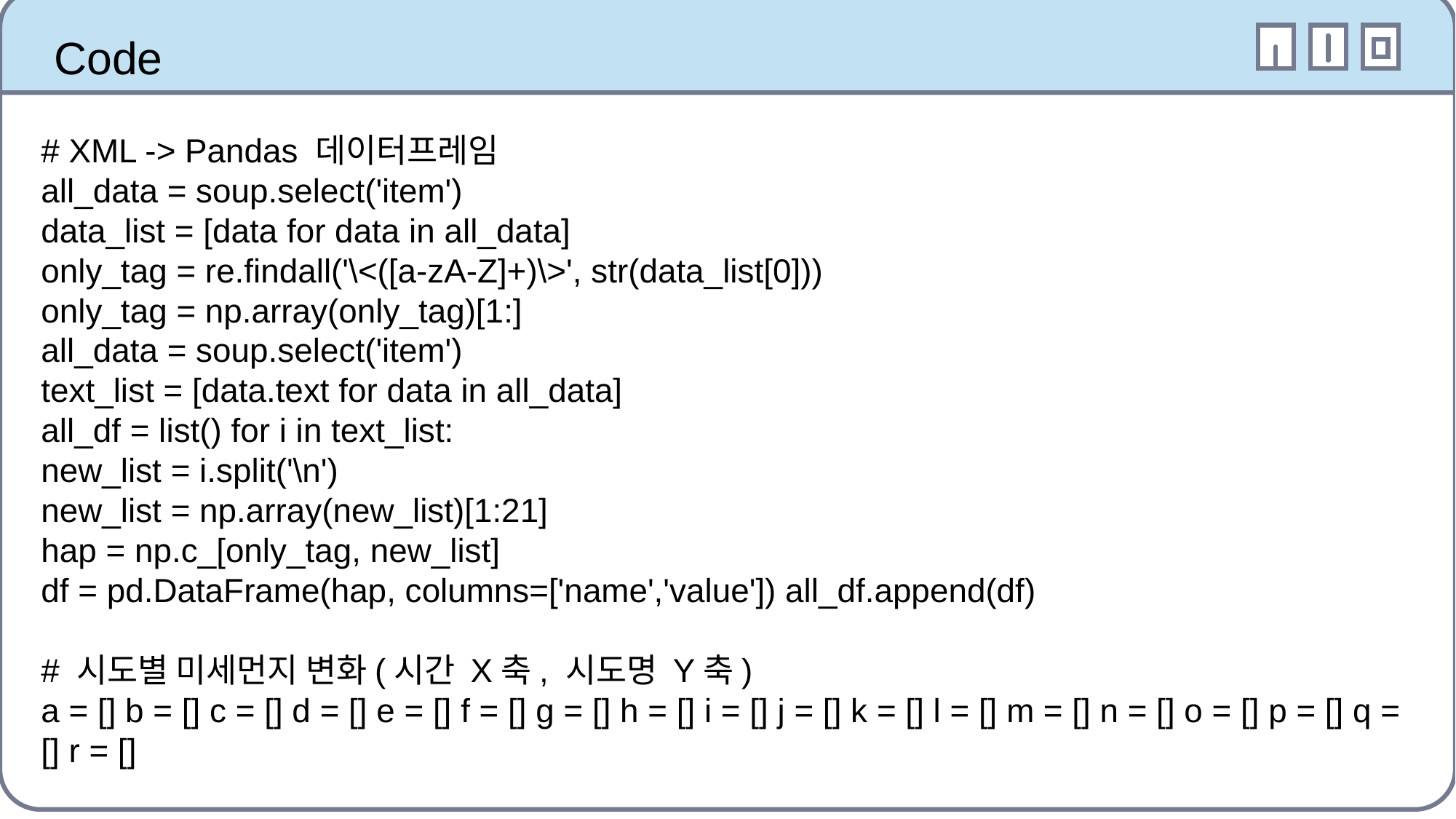

Code
오늘 사용한 색상은?
# XML -> Pandas 데이터프레임
all_data = soup.select('item')
data_list = [data for data in all_data]
only_tag = re.findall('\<([a-zA-Z]+)\>', str(data_list[0]))
only_tag = np.array(only_tag)[1:]
all_data = soup.select('item')
text_list = [data.text for data in all_data]
all_df = list() for i in text_list:
new_list = i.split('\n')
new_list = np.array(new_list)[1:21]
hap = np.c_[only_tag, new_list]
df = pd.DataFrame(hap, columns=['name','value']) all_df.append(df)

# 시도별 미세먼지 변화(시간 X축, 시도명 Y축)
a = [] b = [] c = [] d = [] e = [] f = [] g = [] h = [] i = [] j = [] k = [] l = [] m = [] n = [] o = [] p = [] q = [] r = []